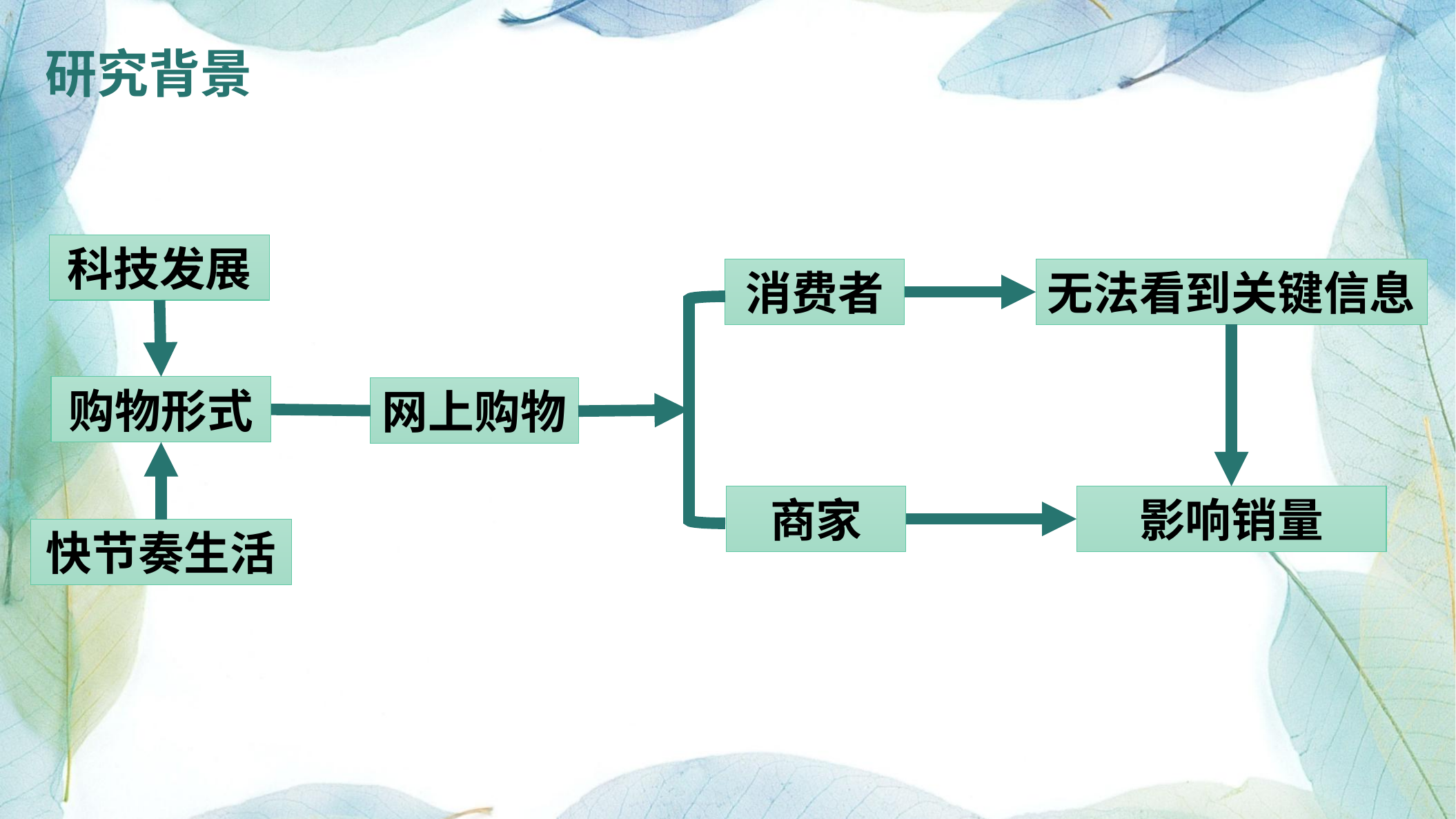

研究背景
科技发展
消费者
无法看到关键信息

购物形式
网上购物
商家
影响销量
快节奏生活